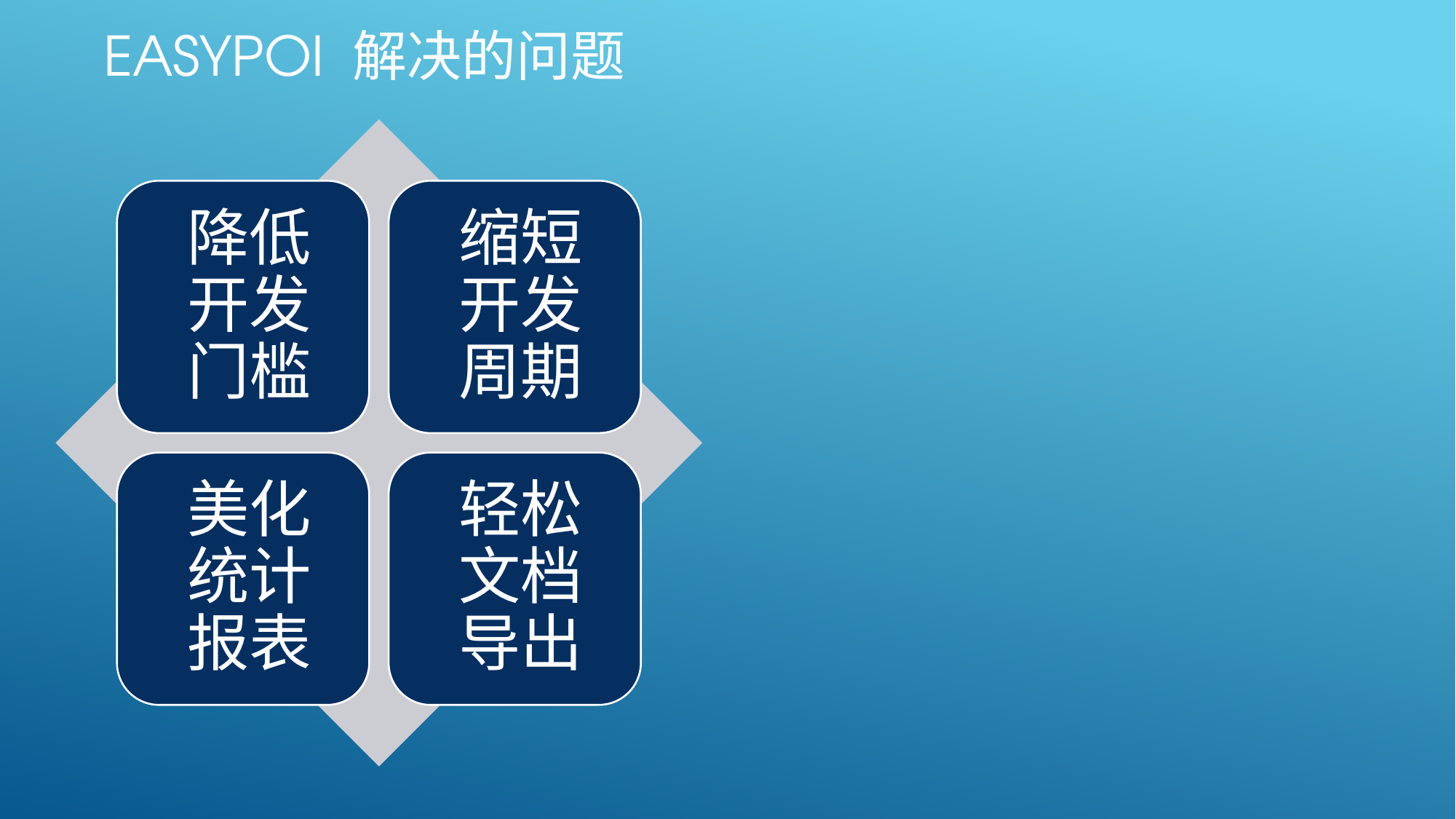

# EASYPOI 解决的问题
降低开发门槛
缩短开发周期
美化统计报表
轻松文档导出